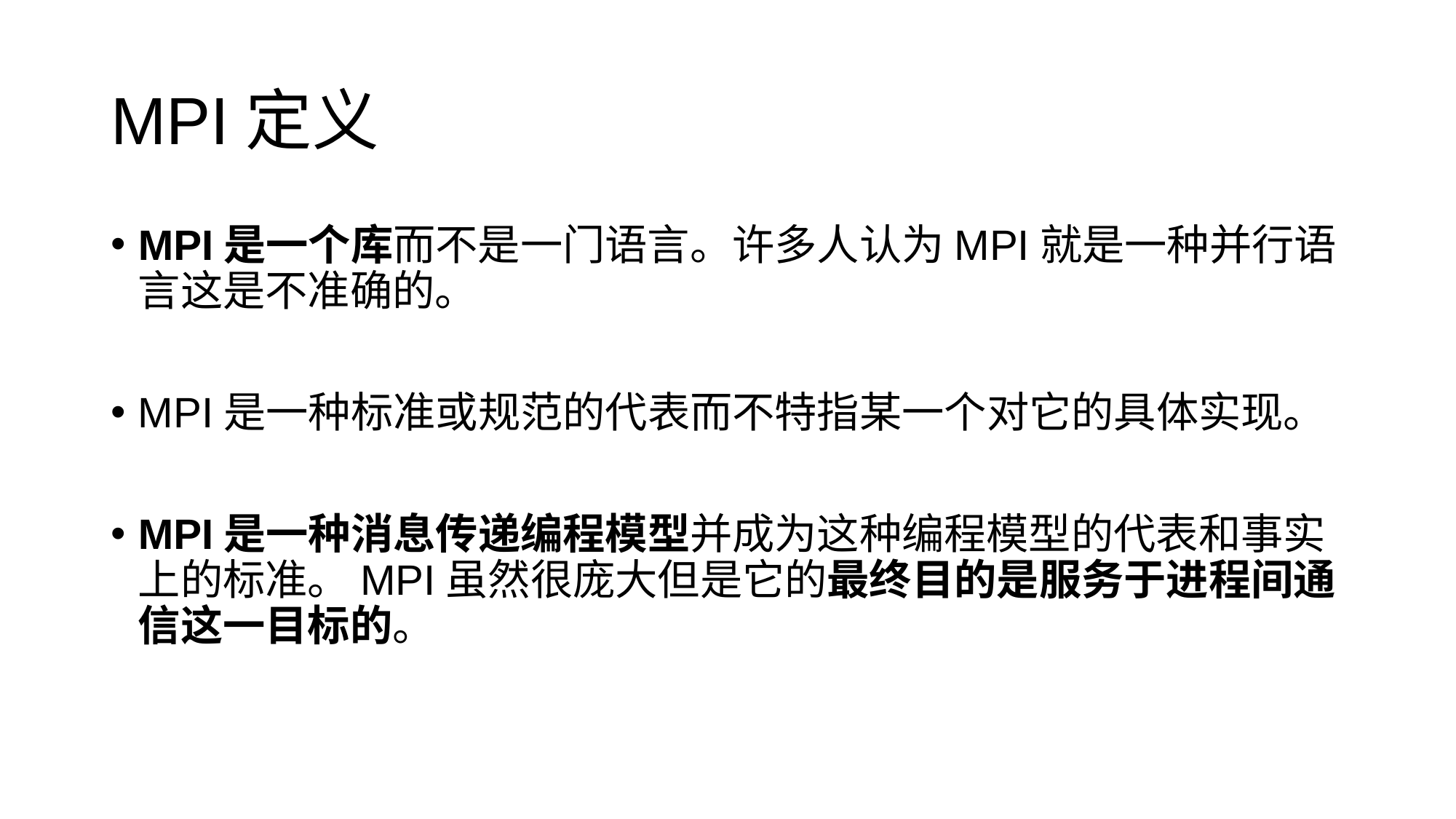

# MPI定义
MPI是一个库而不是一门语言。许多人认为MPI就是一种并行语言这是不准确的。

MPI是一种标准或规范的代表而不特指某一个对它的具体实现。

MPI是一种消息传递编程模型并成为这种编程模型的代表和事实上的标准。MPI虽然很庞大但是它的最终目的是服务于进程间通信这一目标的。